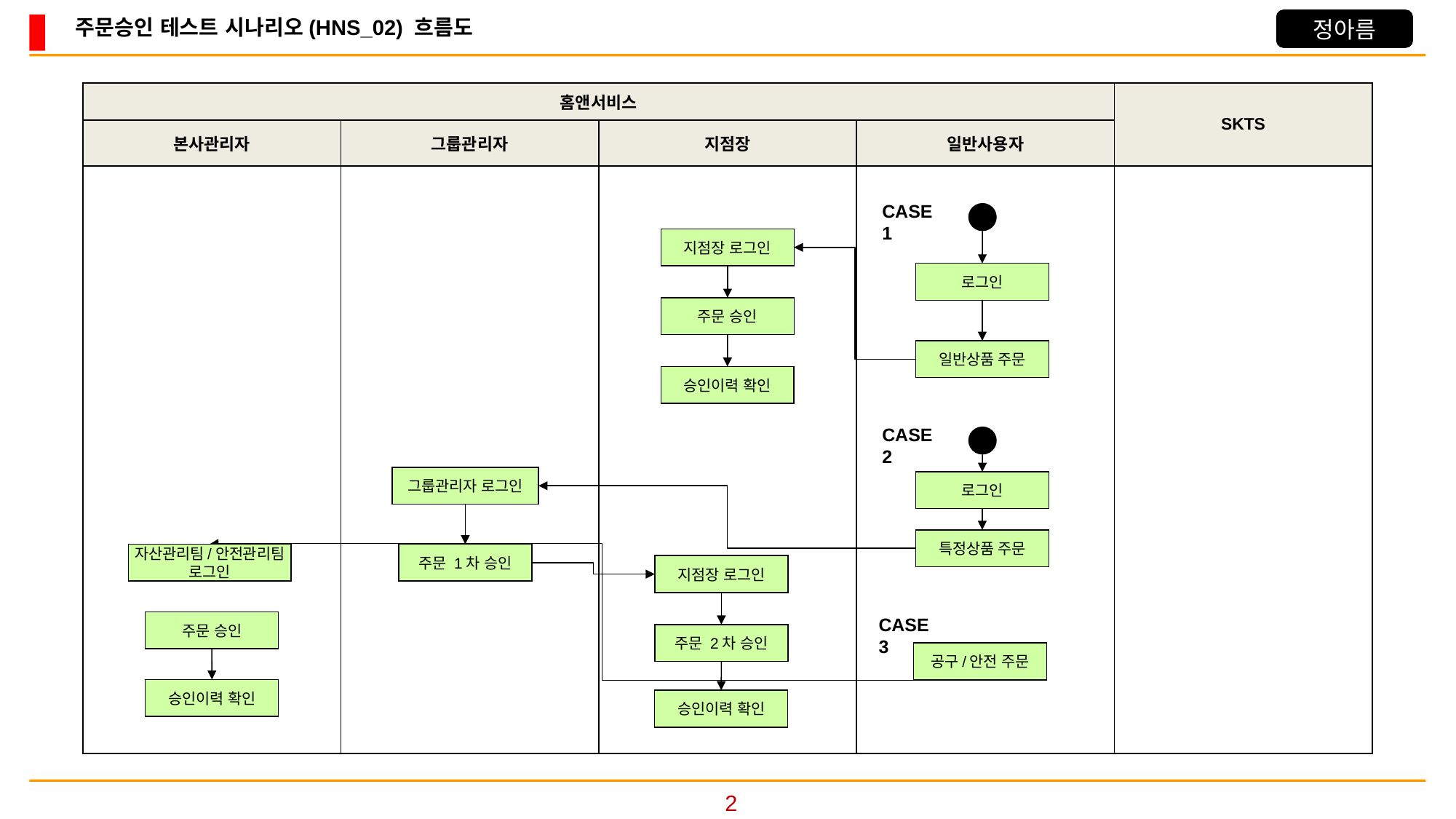

주문승인 테스트 시나리오(HNS_02) 흐름도
정아름
| 홈앤서비스 |  |  |  | SKTS |
| --- | --- | --- | --- | --- |
| 본사관리자 | 그룹관리자 | 지점장 | 일반사용자 |  |
|  |  |  |  |  |
CASE 1

지점장 로그인
로그인
주문 승인
일반상품 주문
승인이력 확인
CASE 2

그룹관리자 로그인
로그인
특정상품 주문
자산관리팀/안전관리팀
로그인
주문 1차 승인
지점장 로그인
CASE 3
주문 승인
주문 2차 승인
공구/안전 주문
승인이력 확인
승인이력 확인